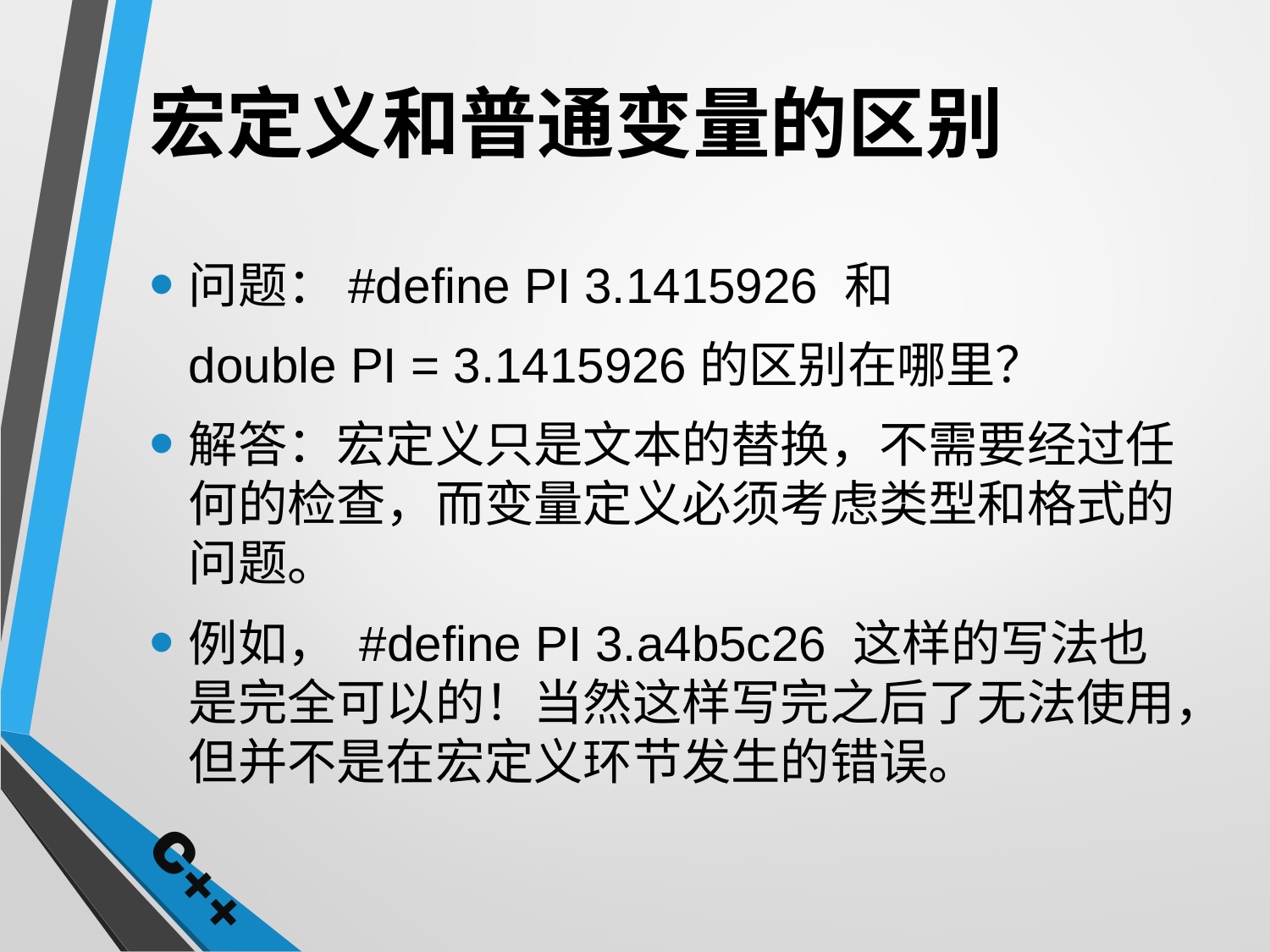

# 宏定义和普通变量的区别
问题：#define PI 3.1415926 和
	double PI = 3.1415926的区别在哪里？
解答：宏定义只是文本的替换，不需要经过任何的检查，而变量定义必须考虑类型和格式的问题。
例如， #define PI 3.a4b5c26 这样的写法也是完全可以的！当然这样写完之后了无法使用，但并不是在宏定义环节发生的错误。